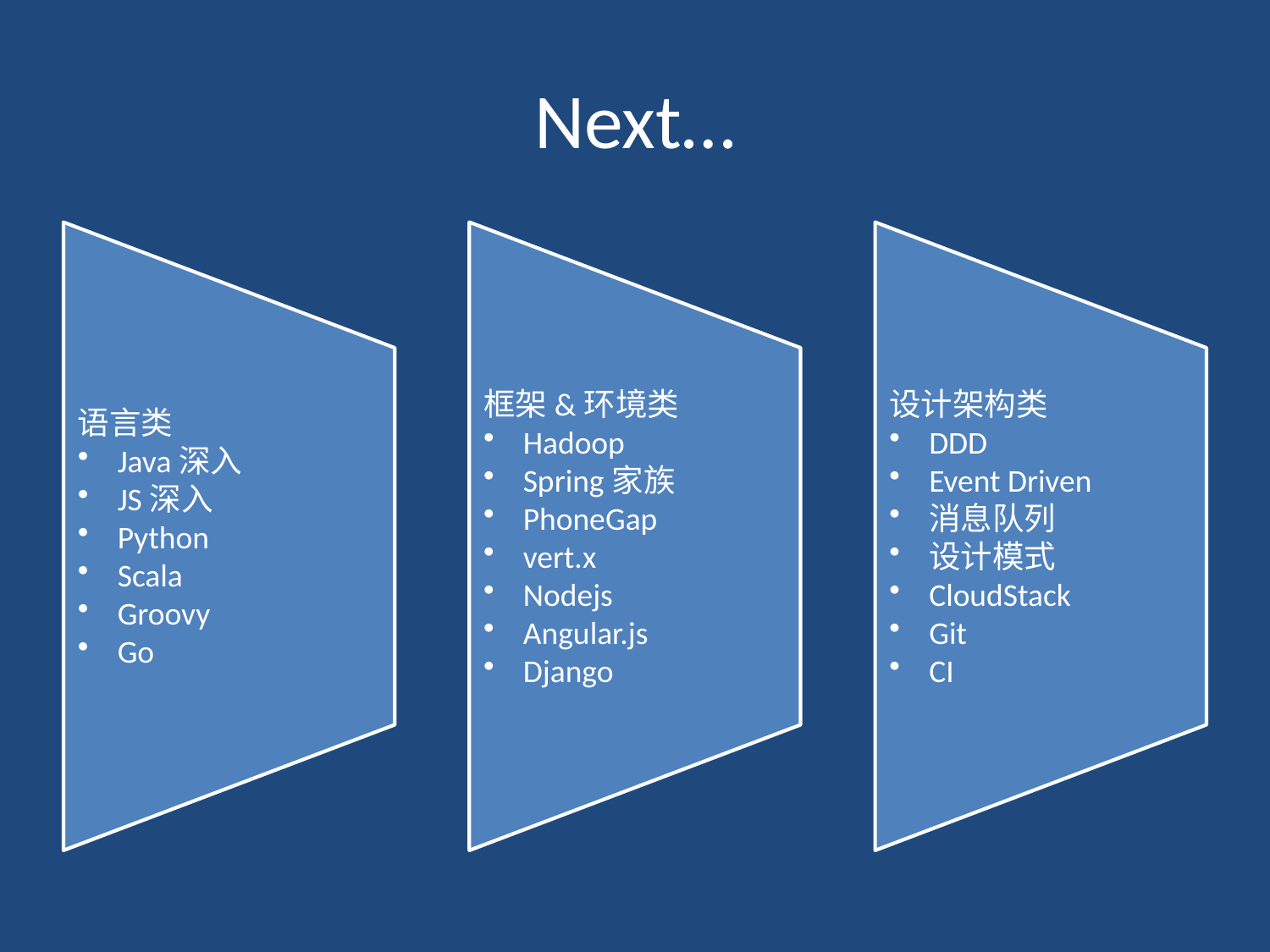

# Next…
语言类
Java深入
框架&环境类
Hadoop
PhoneGap
设计架构类
DDD
Event Driven
Python
Angular.js
Spring家族
Django
vert.x
Nodejs
JS深入
Scala
Groovy
Go
设计模式
CloudStack
消息队列
Git
CI